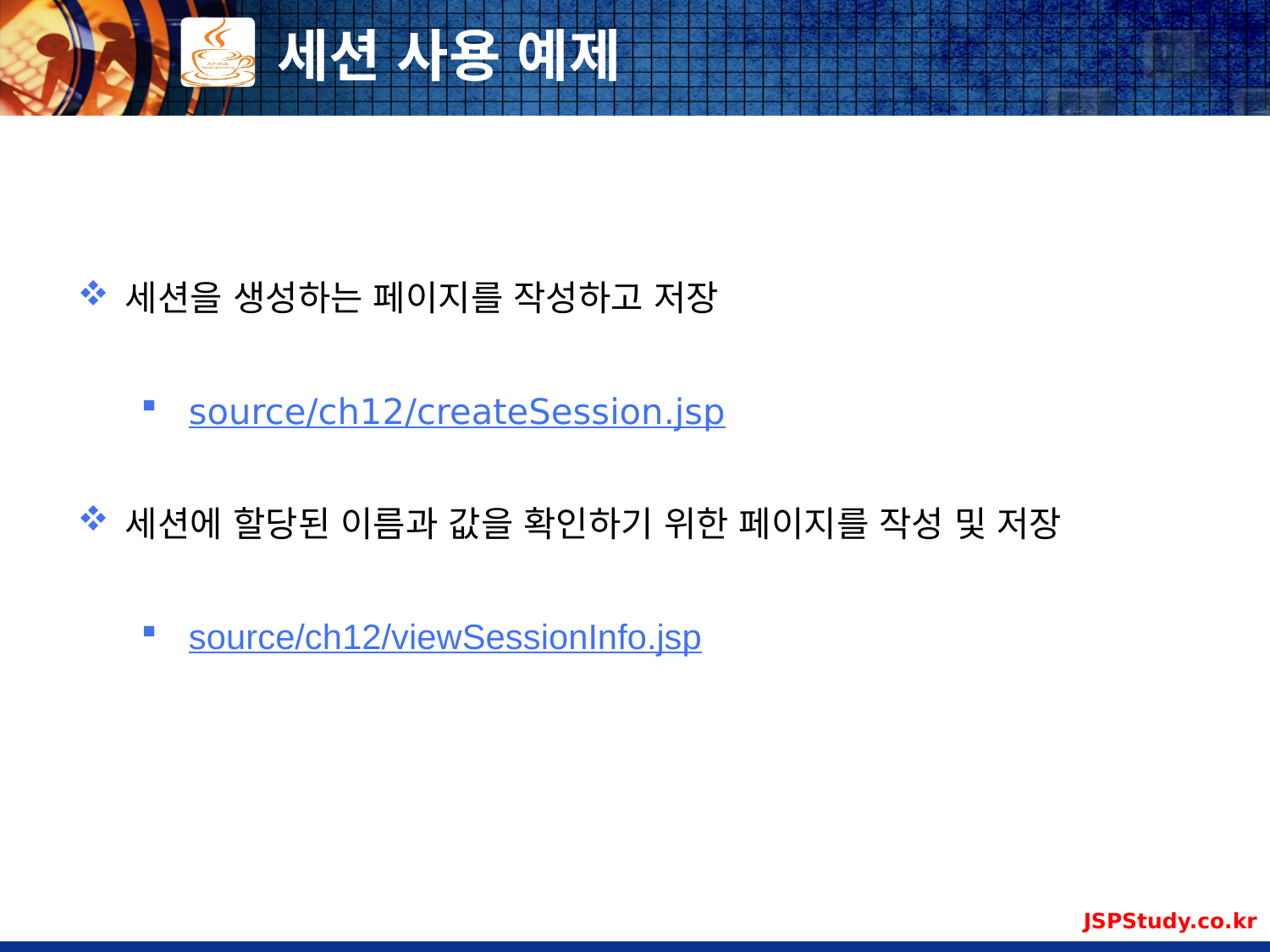

# 세션 사용 예제
세션을 생성하는 페이지를 작성하고 저장
source/ch12/createSession.jsp
세션에 할당된 이름과 값을 확인하기 위한 페이지를 작성 및 저장
source/ch12/viewSessionInfo.jsp

JSPStudy.co.kr